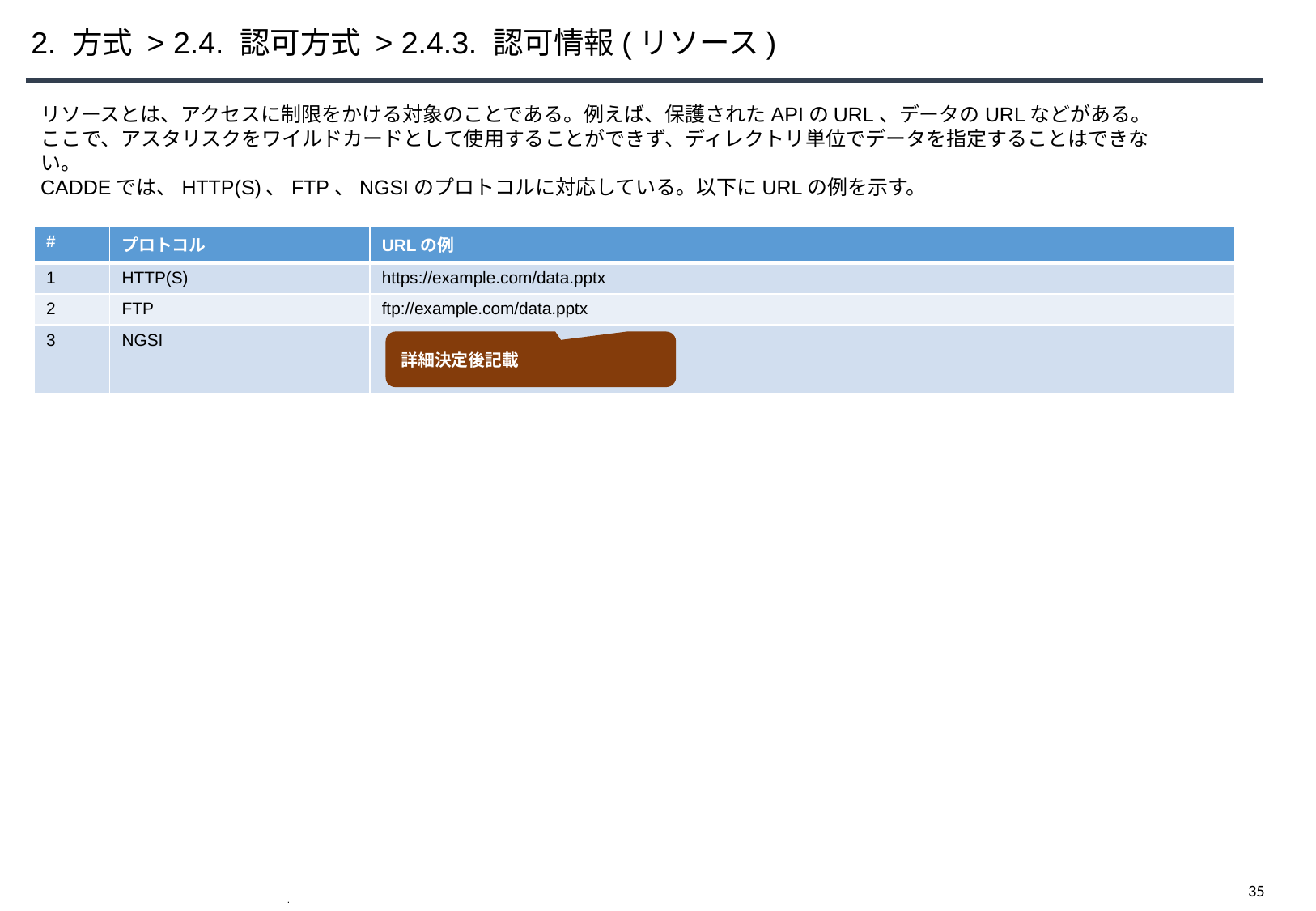

# 2. 方式 > 2.4. 認可方式 > 2.4.3. 認可情報(リソース)
リソースとは、アクセスに制限をかける対象のことである。例えば、保護されたAPIのURL、データのURLなどがある。
ここで、アスタリスクをワイルドカードとして使用することができず、ディレクトリ単位でデータを指定することはできない。
CADDEでは、HTTP(S)、FTP、NGSIのプロトコルに対応している。以下にURLの例を示す。
| # | プロトコル | URLの例 |
| --- | --- | --- |
| 1 | HTTP(S) | https://example.com/data.pptx |
| 2 | FTP | ftp://example.com/data.pptx |
| 3 | NGSI |  |
詳細決定後記載